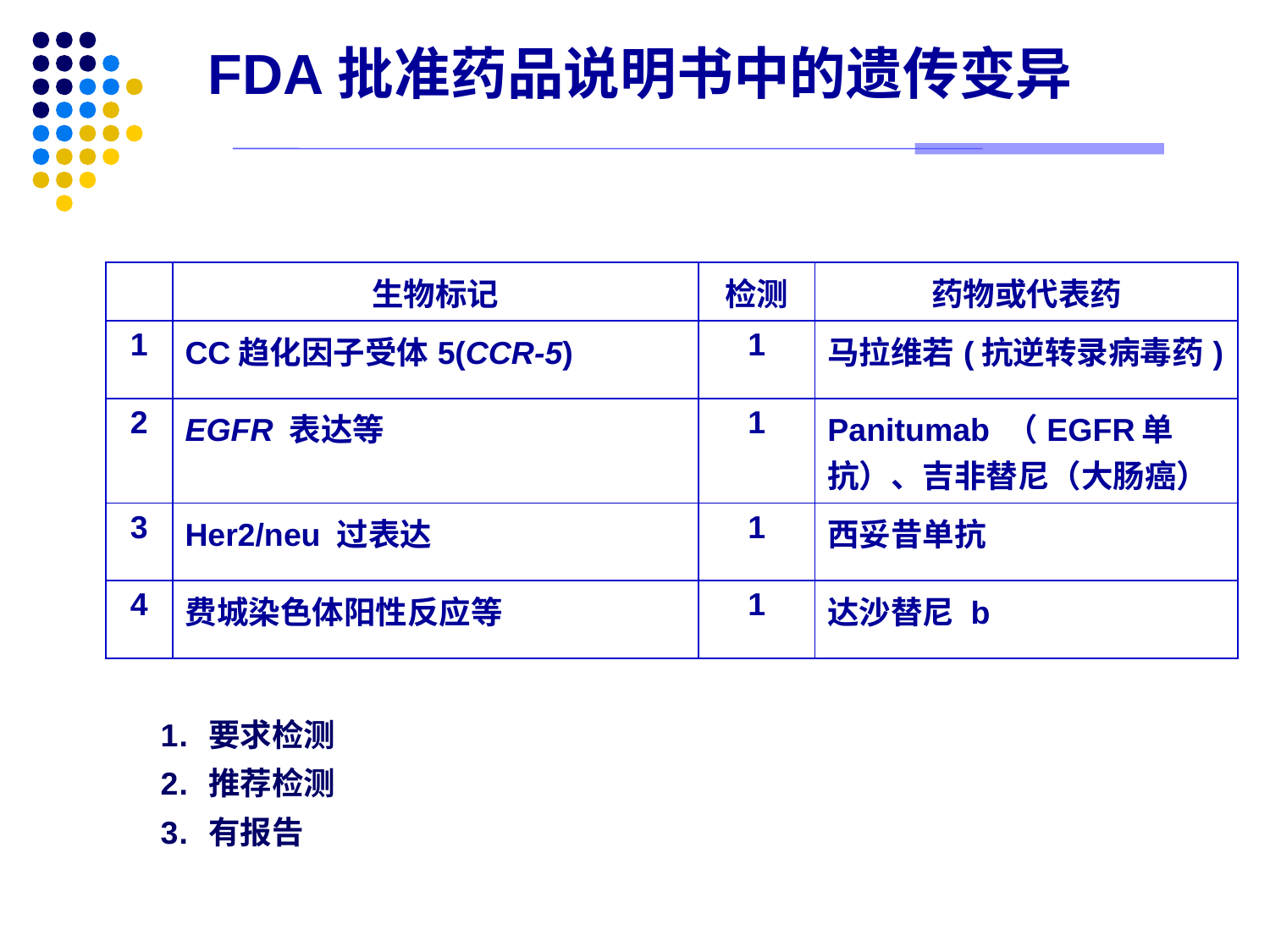

FDA批准药品说明书中的遗传变异
|  | 生物标记 | 检测 | 药物或代表药 |
| --- | --- | --- | --- |
| 1 | CC趋化因子受体5(CCR-5) | 1 | 马拉维若(抗逆转录病毒药) |
| 2 | EGFR 表达等 | 1 | Panitumab （EGFR单抗）、吉非替尼（大肠癌） |
| 3 | Her2/neu 过表达 | 1 | 西妥昔单抗 |
| 4 | 费城染色体阳性反应等 | 1 | 达沙替尼 b |
要求检测
推荐检测
有报告